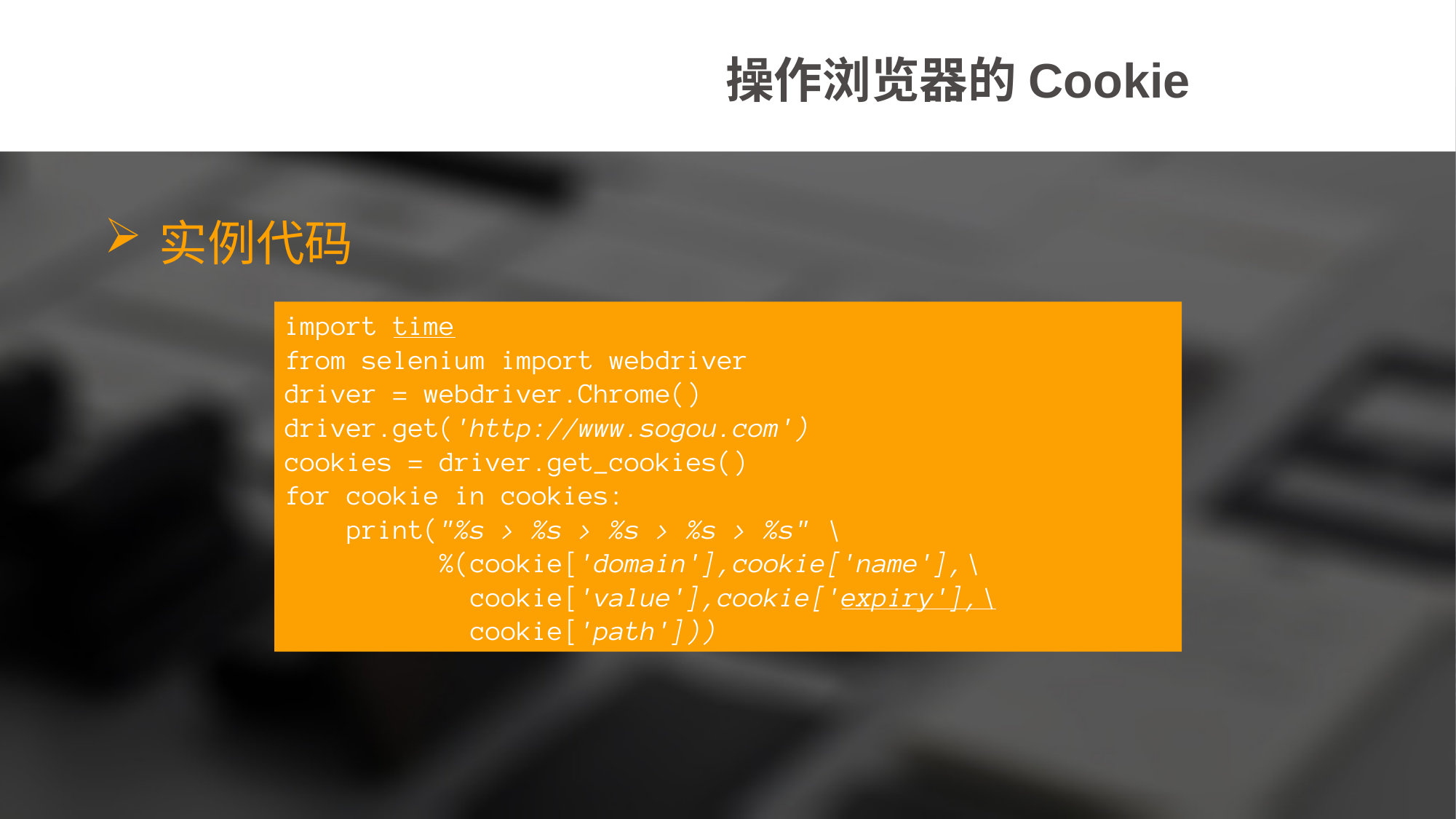

操作浏览器的Cookie
实例代码
import time
from selenium import webdriver
driver = webdriver.Chrome()
driver.get('http://www.sogou.com')
cookies = driver.get_cookies()
for cookie in cookies:
    print("%s > %s > %s > %s > %s" \
          %(cookie['domain'],cookie['name'],\
            cookie['value'],cookie['expiry'],\
            cookie['path']))